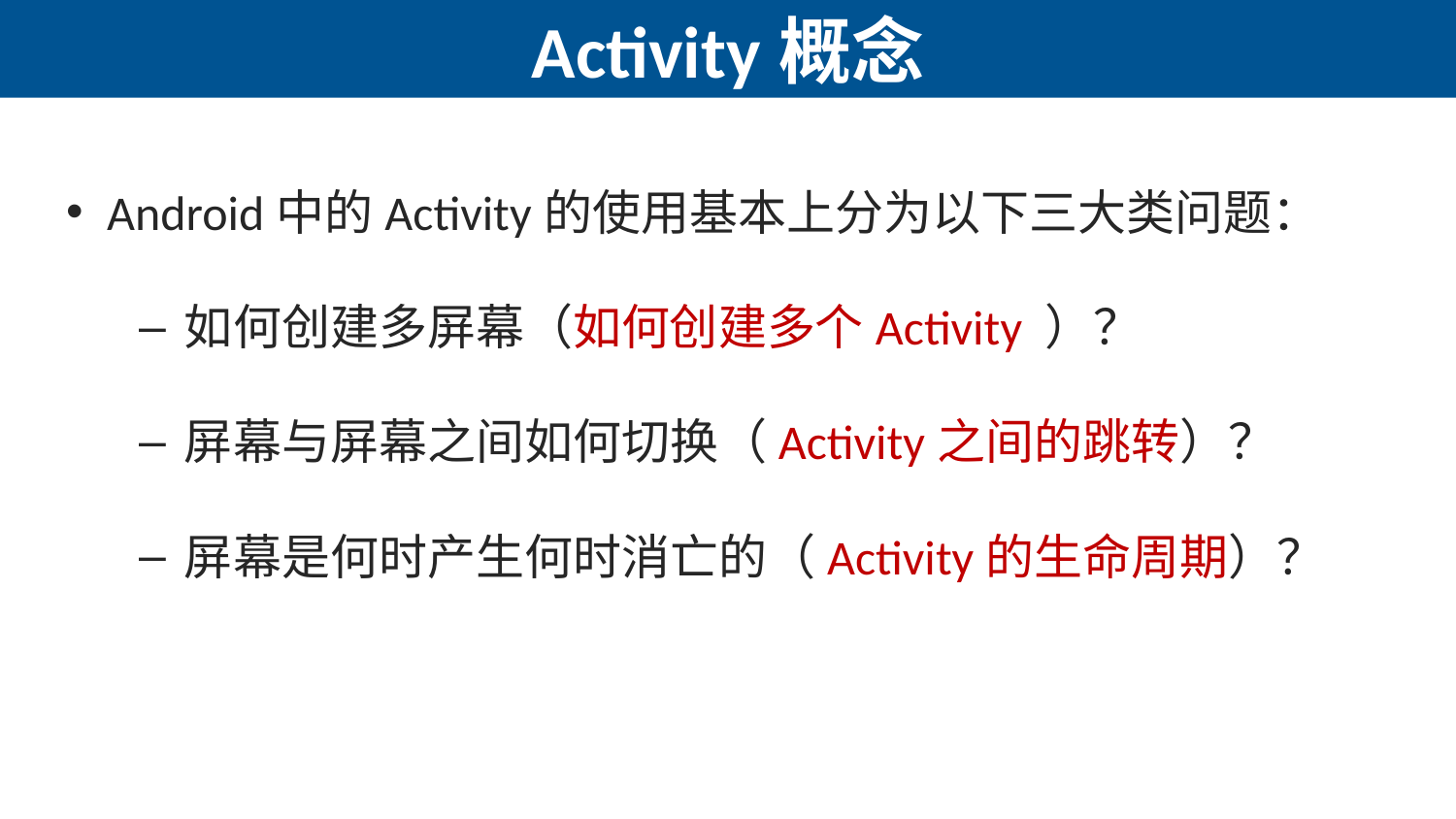

# Activity概念

Android中的Activity的使用基本上分为以下三大类问题：
如何创建多屏幕（如何创建多个Activity ）？
屏幕与屏幕之间如何切换（Activity之间的跳转）？
屏幕是何时产生何时消亡的（Activity的生命周期）？